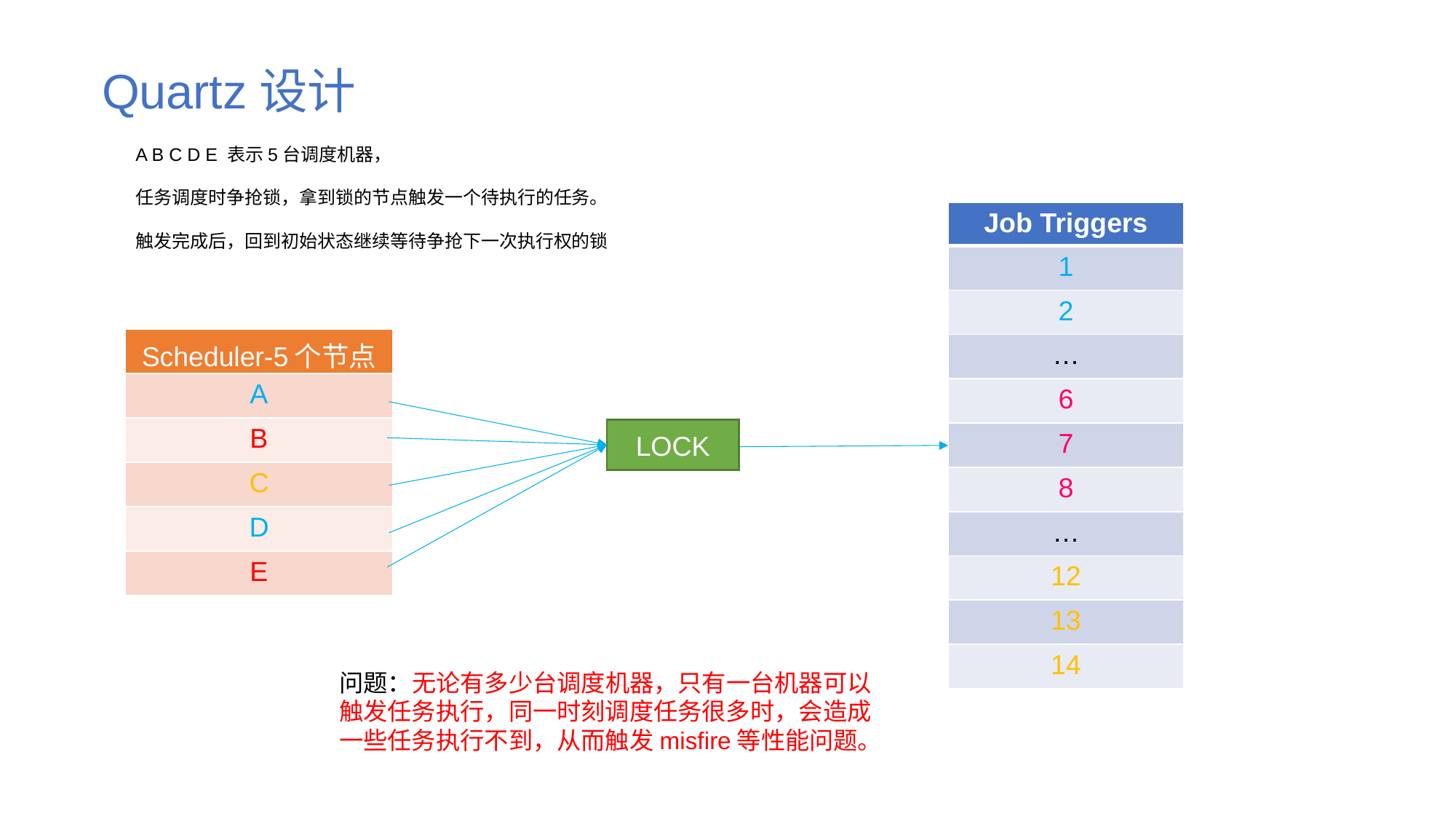

Quartz设计
A B C D E 表示5台调度机器，

任务调度时争抢锁，拿到锁的节点触发一个待执行的任务。

触发完成后，回到初始状态继续等待争抢下一次执行权的锁
| Job Triggers |
| --- |
| 1 |
| 2 |
| … |
| 6 |
| 7 |
| 8 |
| … |
| 12 |
| 13 |
| 14 |
| Scheduler-5个节点 |
| --- |
| A |
| B |
| C |
| D |
| E |
LOCK
问题：无论有多少台调度机器，只有一台机器可以触发任务执行，同一时刻调度任务很多时，会造成一些任务执行不到，从而触发misfire等性能问题。